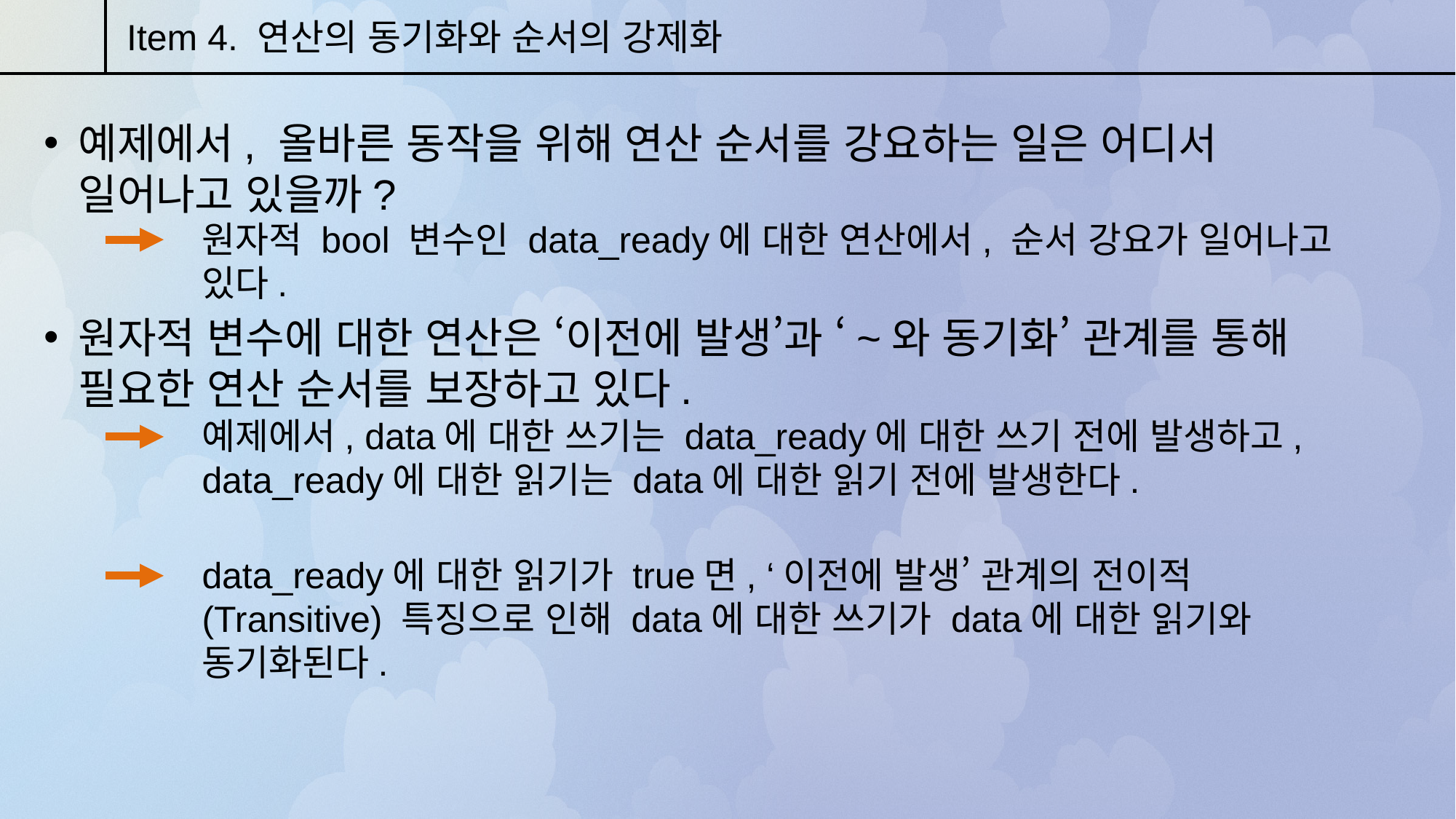

Item 4. 연산의 동기화와 순서의 강제화
예제에서, 올바른 동작을 위해 연산 순서를 강요하는 일은 어디서 일어나고 있을까?
원자적 bool 변수인 data_ready에 대한 연산에서, 순서 강요가 일어나고 있다.
원자적 변수에 대한 연산은 ‘이전에 발생’과 ‘~와 동기화’ 관계를 통해 필요한 연산 순서를 보장하고 있다.
예제에서, data에 대한 쓰기는 data_ready에 대한 쓰기 전에 발생하고, data_ready에 대한 읽기는 data에 대한 읽기 전에 발생한다.
data_ready에 대한 읽기가 true면, ‘이전에 발생’ 관계의 전이적(Transitive) 특징으로 인해 data에 대한 쓰기가 data에 대한 읽기와 동기화된다.